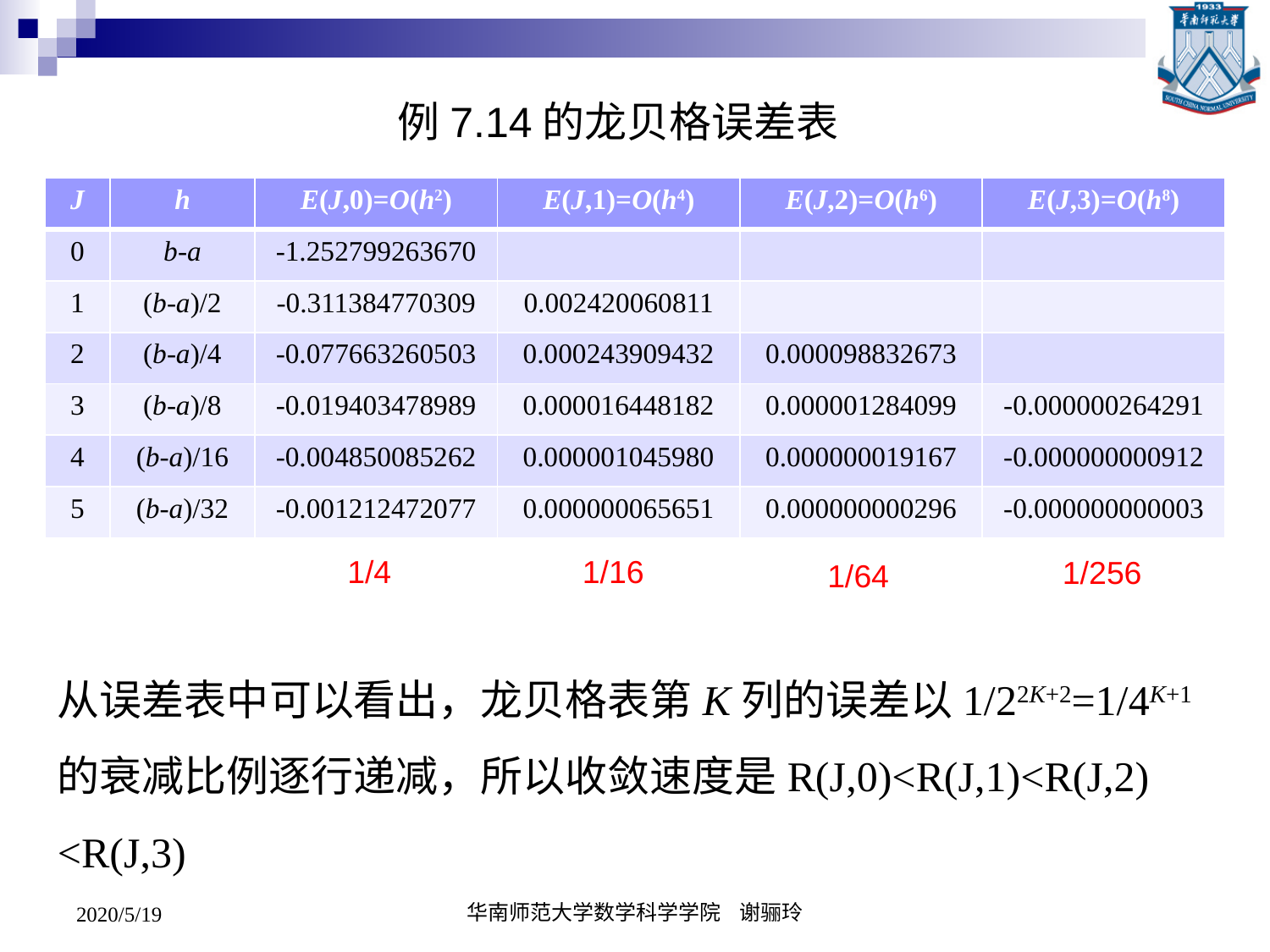

例7.14的龙贝格误差表
| J | h | E(J,0)=O(h2) | E(J,1)=O(h4) | E(J,2)=O(h6) | E(J,3)=O(h8) |
| --- | --- | --- | --- | --- | --- |
| 0 | b-a | -1.252799263670 |  |  |  |
| 1 | (b-a)/2 | -0.311384770309 | 0.002420060811 |  |  |
| 2 | (b-a)/4 | -0.077663260503 | 0.000243909432 | 0.000098832673 |  |
| 3 | (b-a)/8 | -0.019403478989 | 0.000016448182 | 0.000001284099 | -0.000000264291 |
| 4 | (b-a)/16 | -0.004850085262 | 0.000001045980 | 0.000000019167 | -0.000000000912 |
| 5 | (b-a)/32 | -0.001212472077 | 0.000000065651 | 0.000000000296 | -0.000000000003 |
1/4
1/16
1/256
1/64
从误差表中可以看出，龙贝格表第K列的误差以1/22K+2=1/4K+1的衰减比例逐行递减，所以收敛速度是R(J,0)<R(J,1)<R(J,2)
<R(J,3)
2020/5/19
华南师范大学数学科学学院    谢骊玲